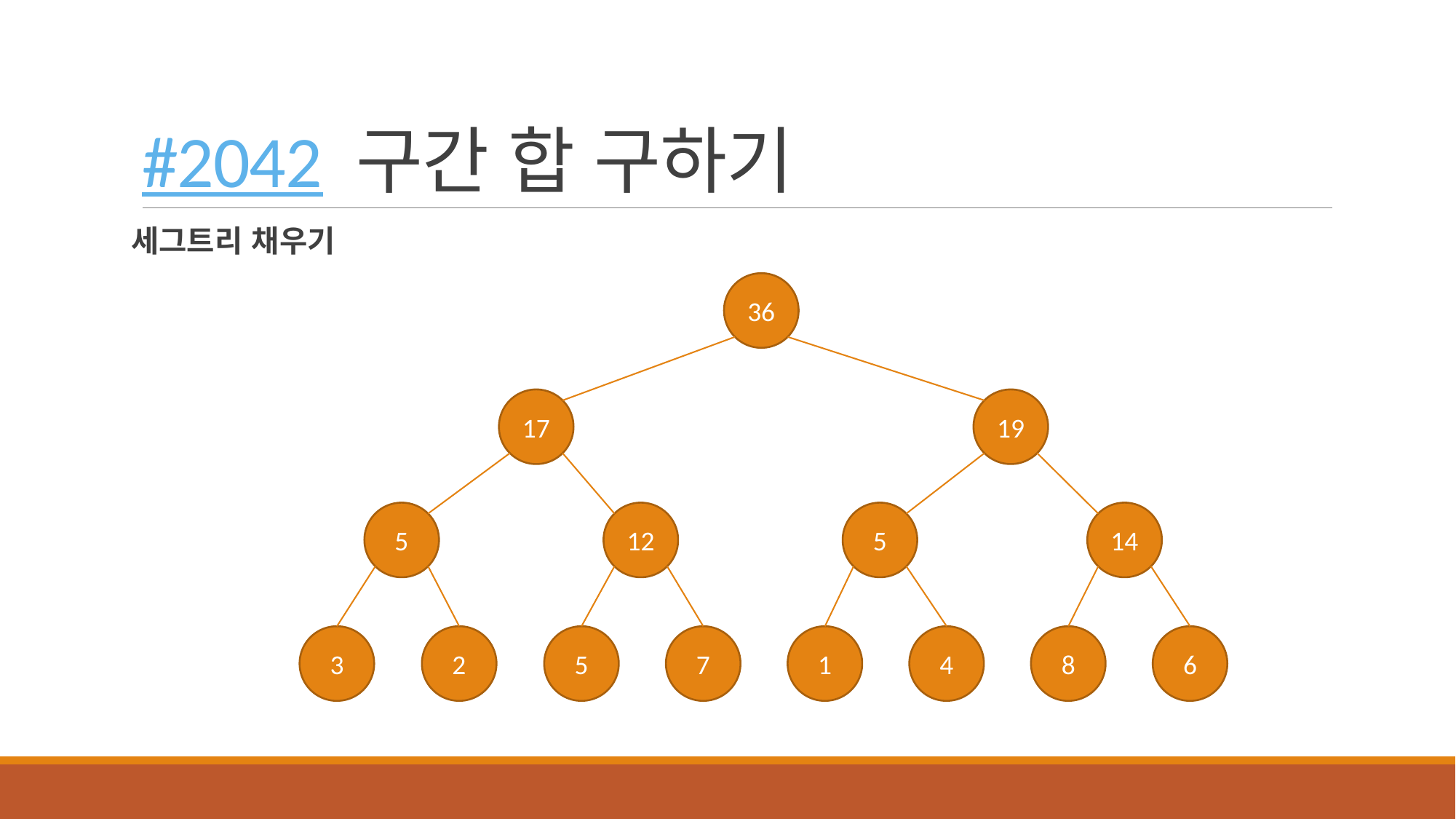

# #2042 구간 합 구하기
세그트리 채우기
36
17
19
5
12
5
14
3
2
5
7
1
4
8
6